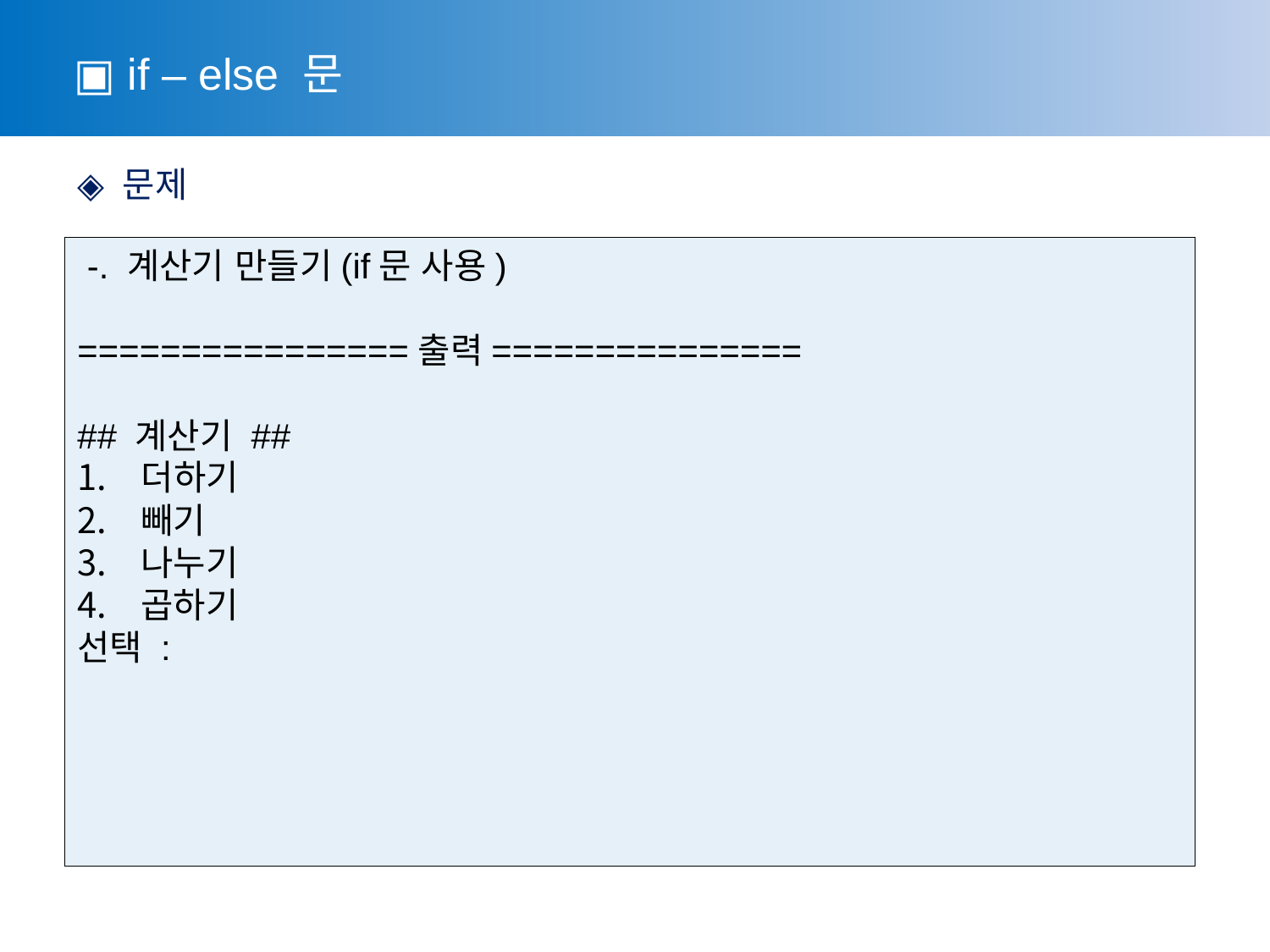

▣ if – else 문
 ◈ 문제
 -. 계산기 만들기(if문 사용)

================출력===============

## 계산기 ##
더하기
빼기
나누기
곱하기
선택 :